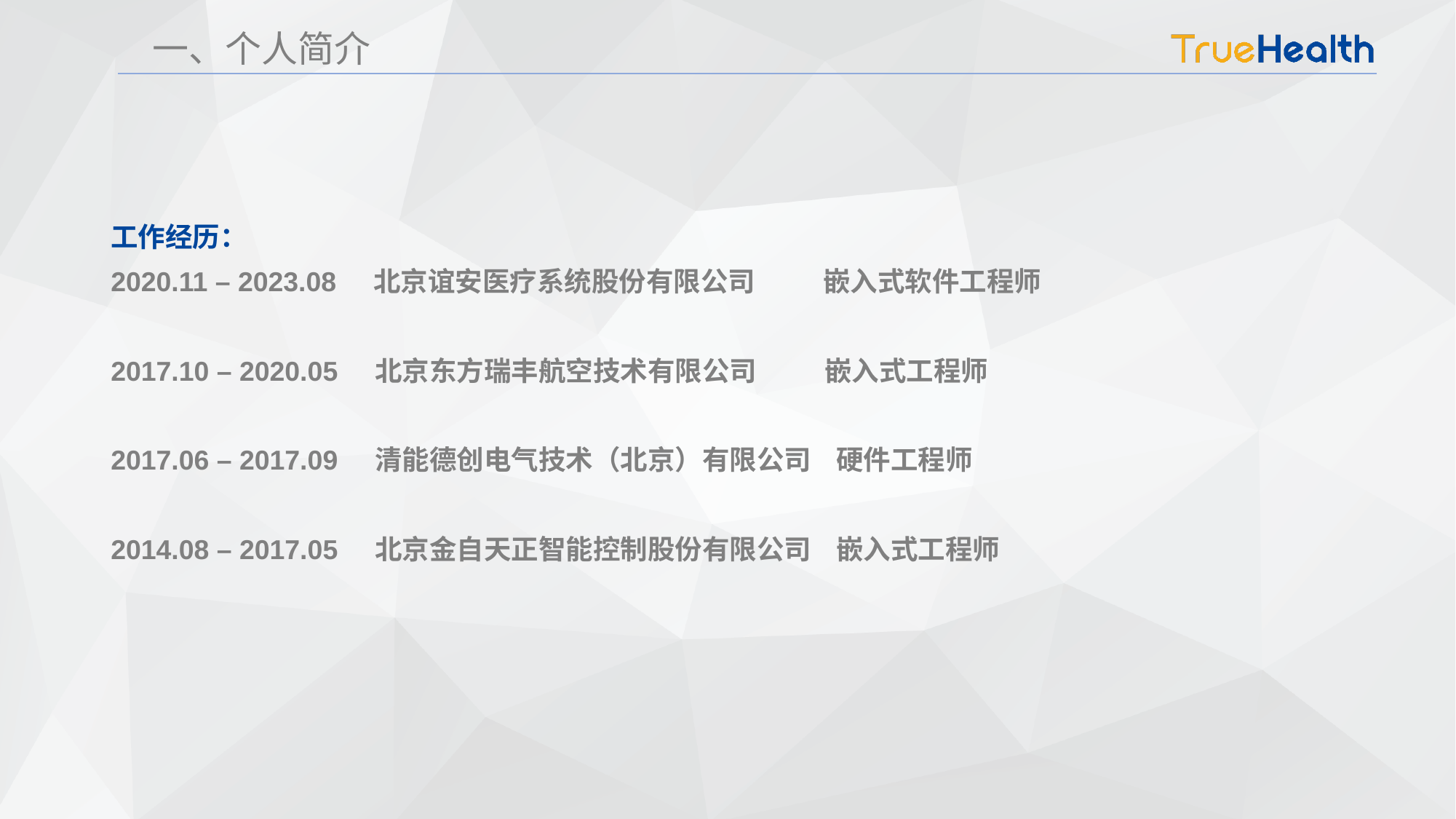

一、个人简介
工作经历：
2020.11 – 2023.08    北京谊安医疗系统股份有限公司           嵌入式软件工程师

2017.10 – 2020.05    北京东方瑞丰航空技术有限公司           嵌入式工程师

2017.06 – 2017.09    清能德创电气技术（北京）有限公司    硬件工程师

2014.08 – 2017.05    北京金自天正智能控制股份有限公司    嵌入式工程师